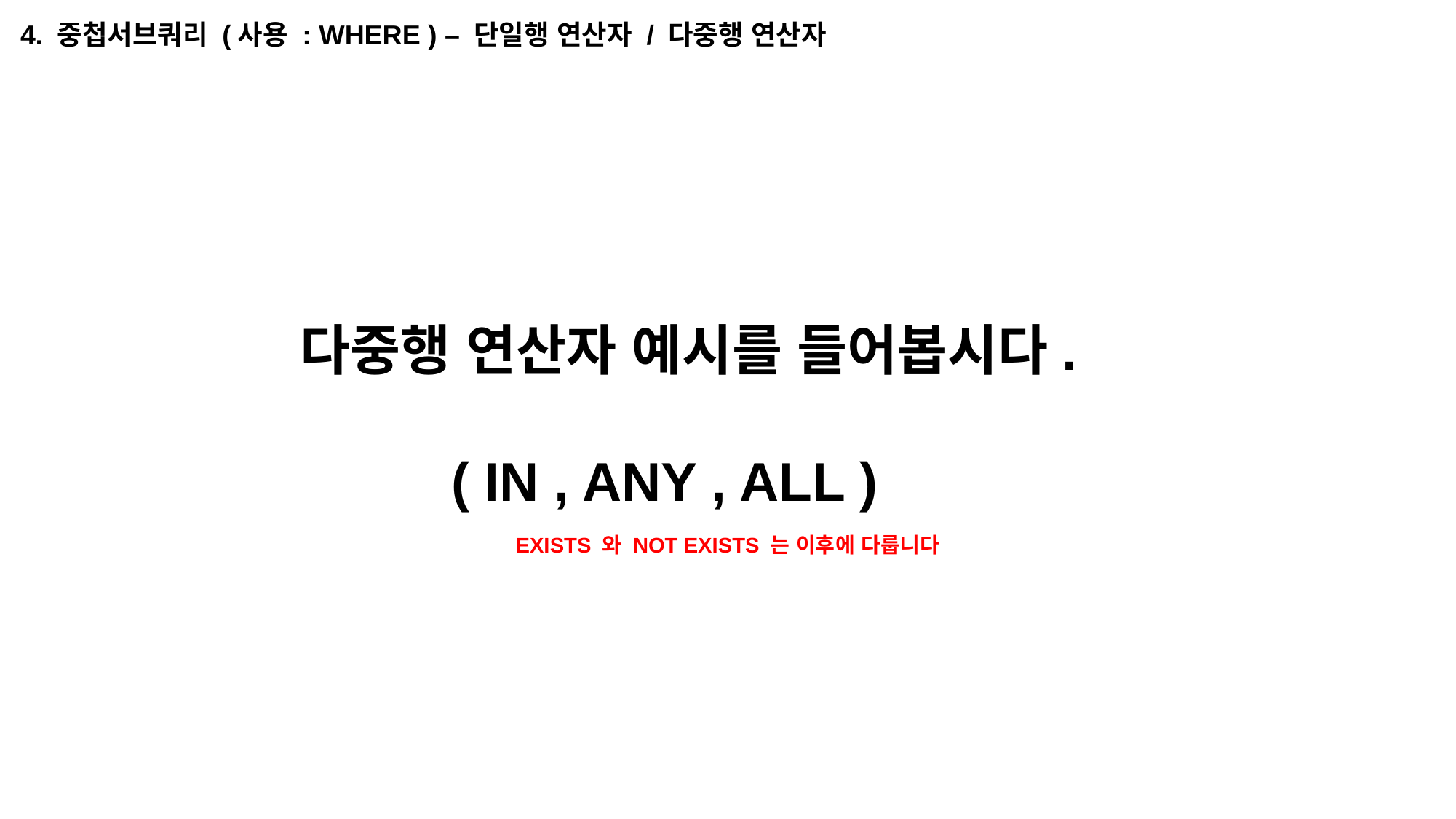

4. 중첩서브쿼리 (사용 : WHERE ) – 단일행 연산자 / 다중행 연산자
다중행 연산자 예시를 들어봅시다.

          ( IN , ANY , ALL )
EXISTS 와 NOT EXISTS 는 이후에 다룹니다